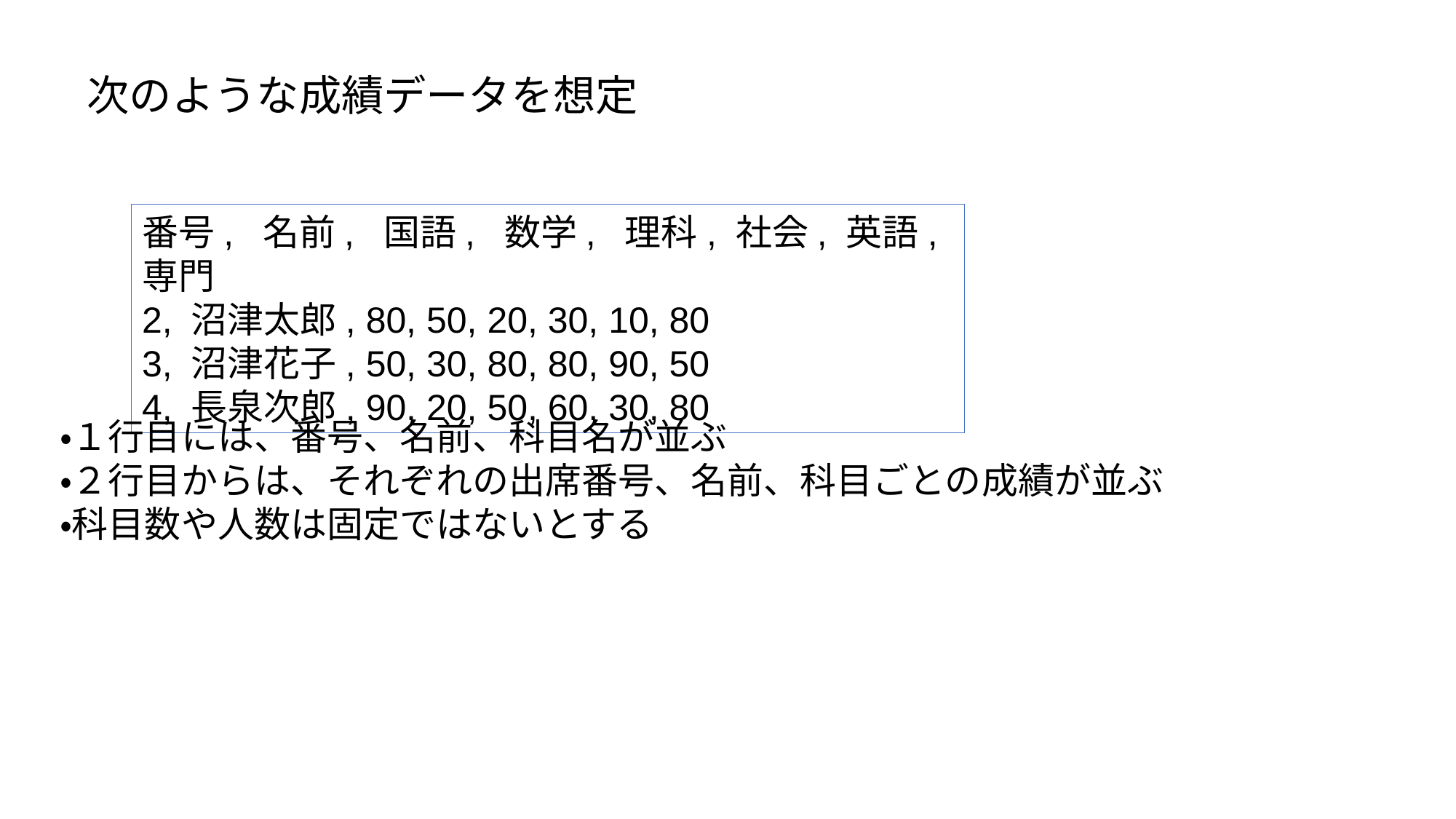

次のような成績データを想定
番号,  名前,  国語,  数学,  理科, 社会, 英語, 専門
2, 沼津太郎, 80, 50, 20, 30, 10, 80
3, 沼津花子, 50, 30, 80, 80, 90, 50
4, 長泉次郎, 90, 20, 50, 60, 30, 80
・１行目には、番号、名前、科目名が並ぶ
・２行目からは、それぞれの出席番号、名前、科目ごとの成績が並ぶ
・科目数や人数は固定ではないとする